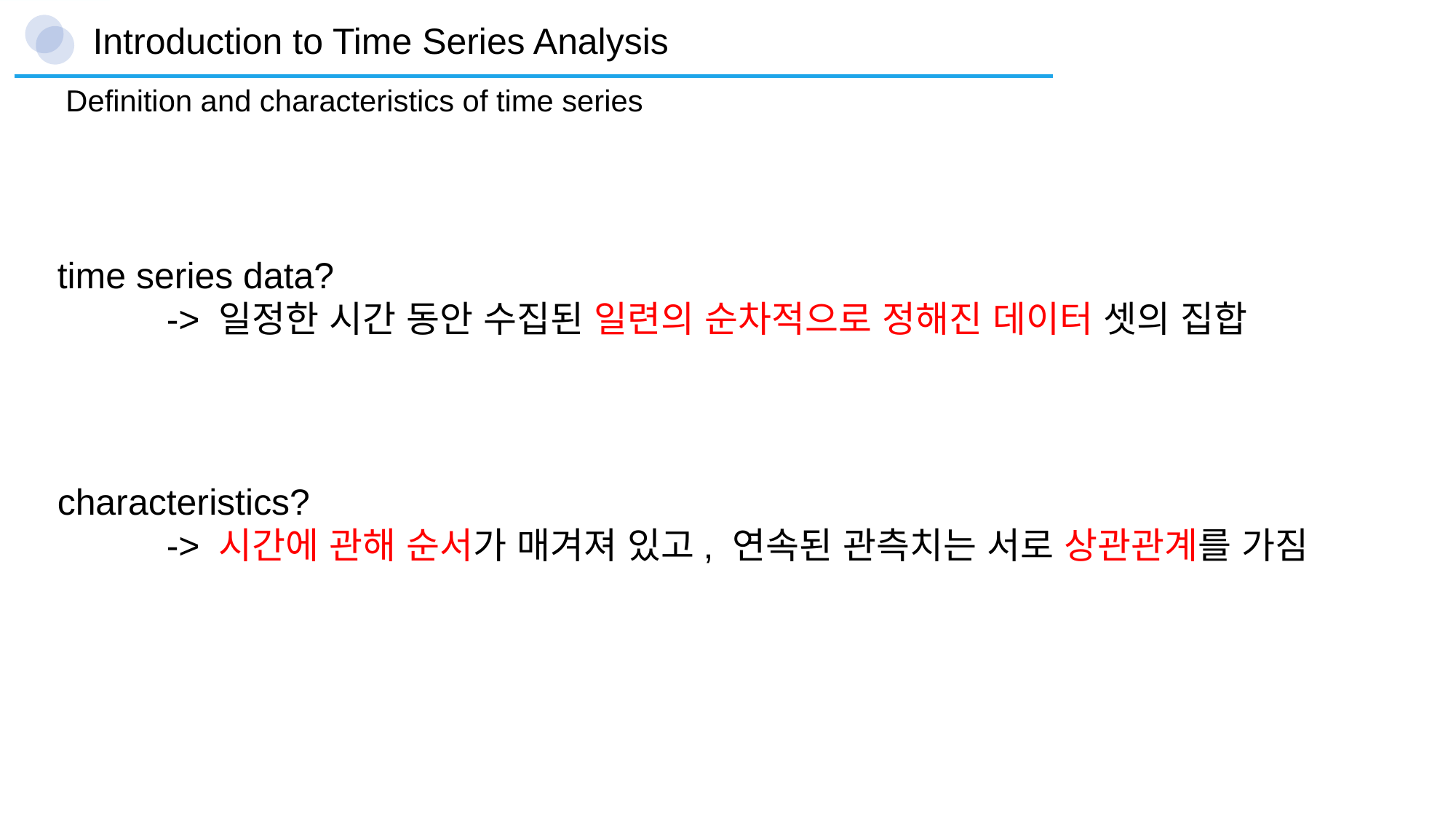

Introduction to Time Series Analysis

Definition and characteristics of time series
time series data?
	-> 일정한 시간 동안 수집된 일련의 순차적으로 정해진 데이터 셋의 집합
characteristics?
	-> 시간에 관해 순서가 매겨져 있고, 연속된 관측치는 서로 상관관계를 가짐